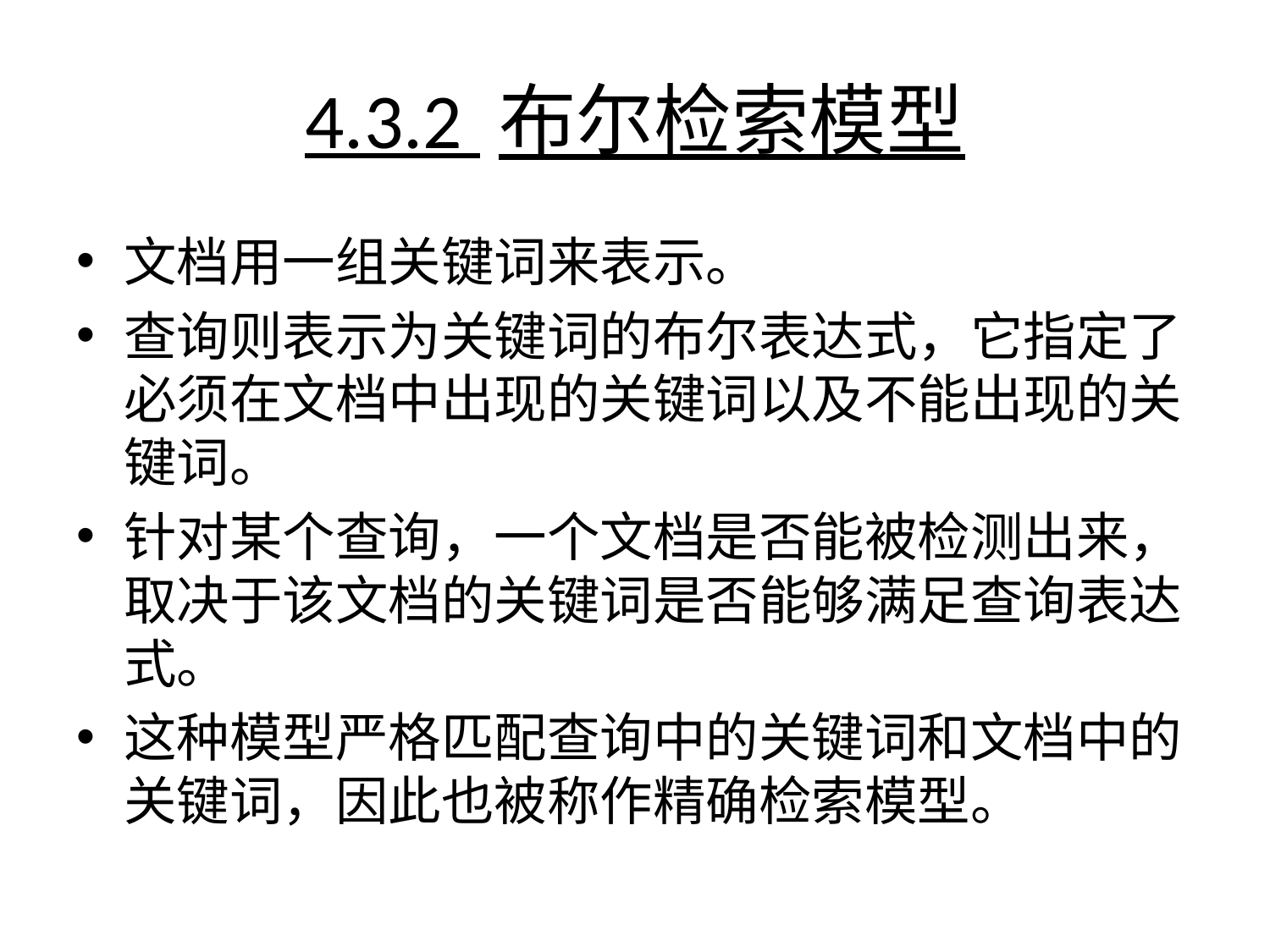

# 4.3.2 布尔检索模型
文档用一组关键词来表示。
查询则表示为关键词的布尔表达式，它指定了必须在文档中出现的关键词以及不能出现的关键词。
针对某个查询，一个文档是否能被检测出来，取决于该文档的关键词是否能够满足查询表达式。
这种模型严格匹配查询中的关键词和文档中的关键词，因此也被称作精确检索模型。